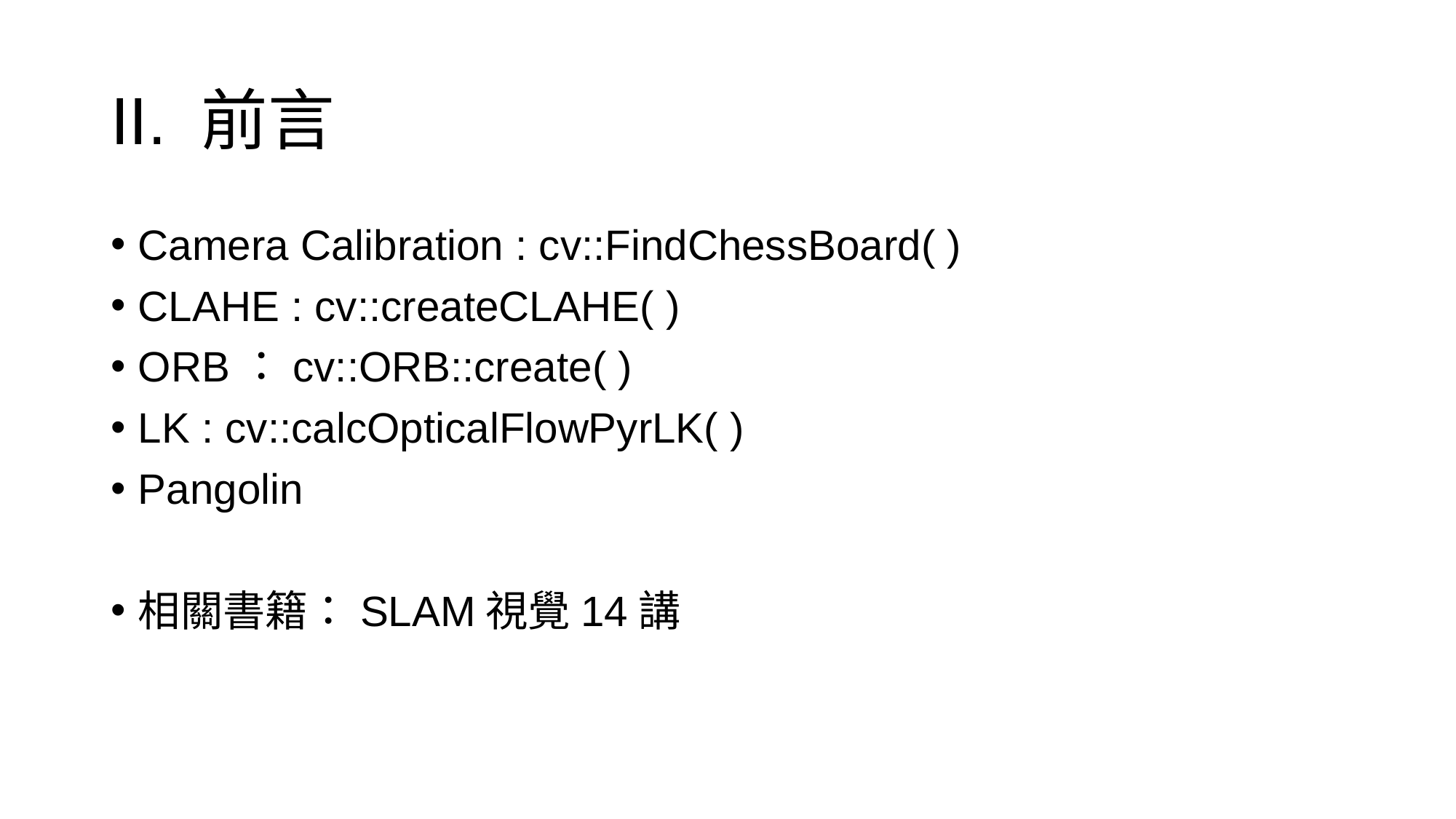

# II. 前言
Camera Calibration : cv::FindChessBoard( )
CLAHE : cv::createCLAHE( )
ORB：cv::ORB::create( )
LK : cv::calcOpticalFlowPyrLK( )
Pangolin

相關書籍：SLAM視覺14講